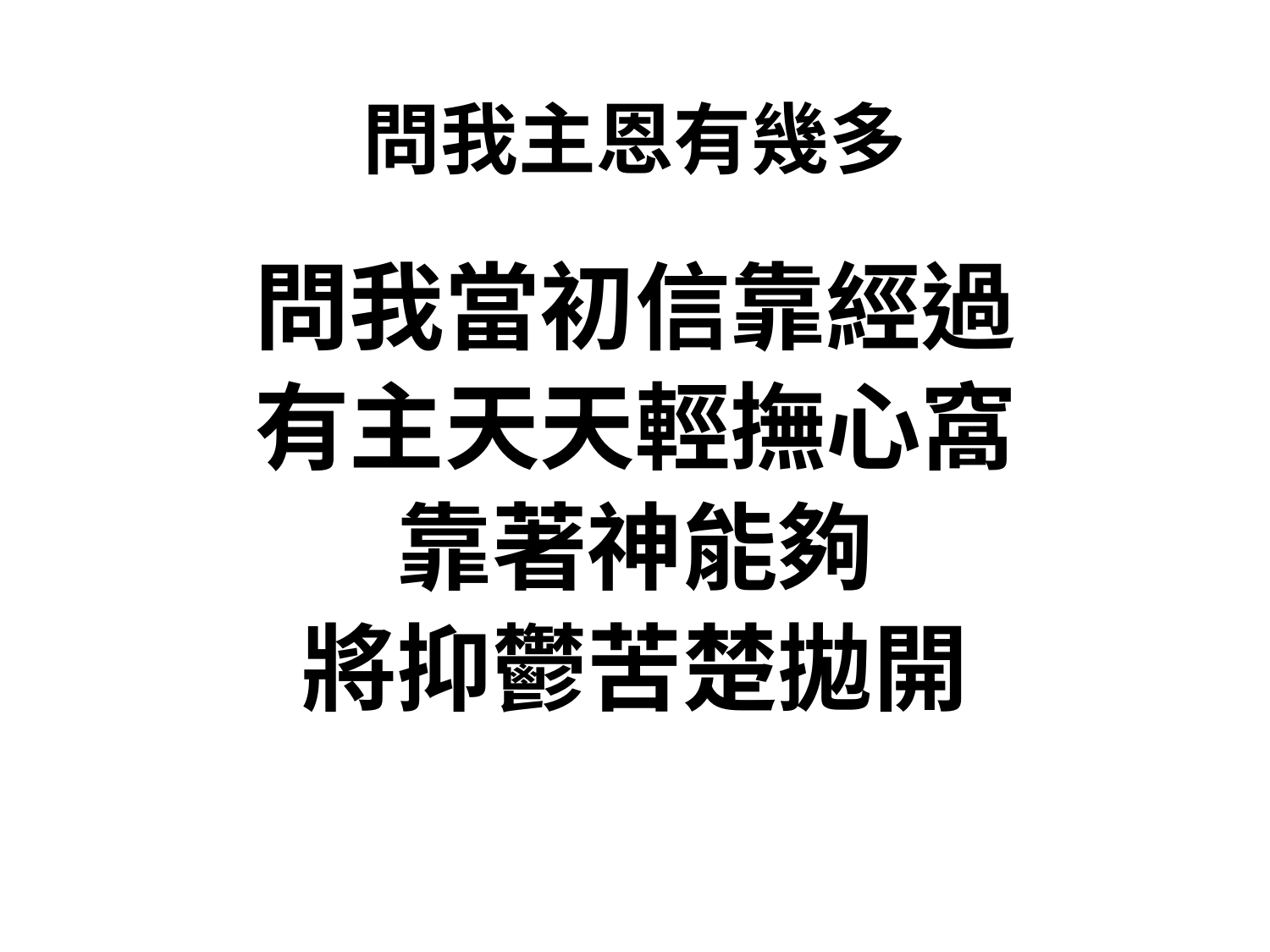

# 問我主恩有幾多
問我當初信靠經過
有主天天輕撫心窩
靠著神能夠
將抑鬱苦楚拋開